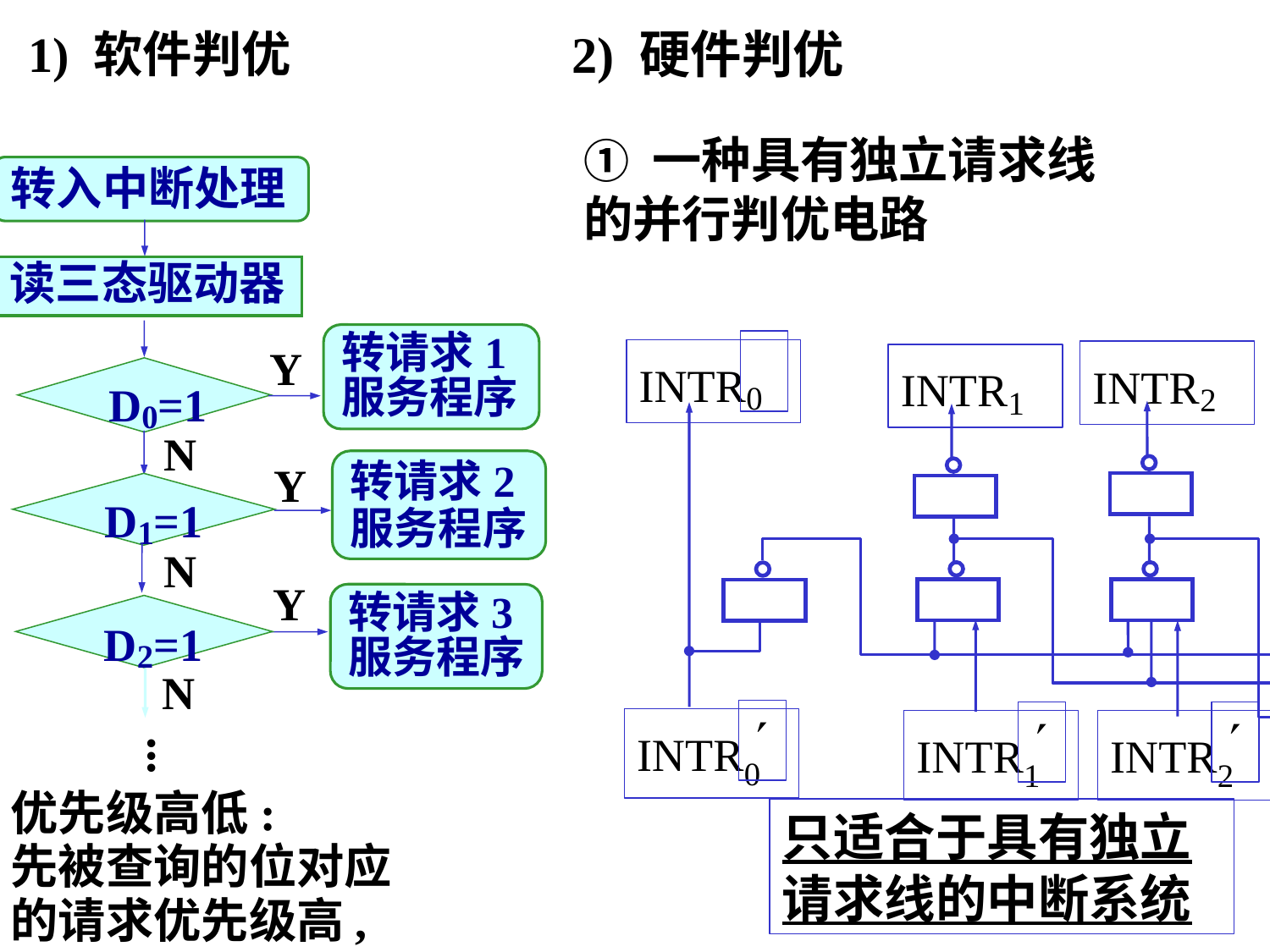

2) 硬件判优
1) 软件判优
① 一种具有独立请求线的并行判优电路

转入中断处理

读三态驱动器

转请求1服务程序

INTR0
INTR2
INTR1

.....

′
INTR0
′
INTR1
′
INTR2
Y

D0=1

N

Y

转请求2服务程序

D1=1

N

Y

转请求3服务程序

D2=1

N

...
优先级高低:
先被查询的位对应的请求优先级高,
只适合于具有独立请求线的中断系统